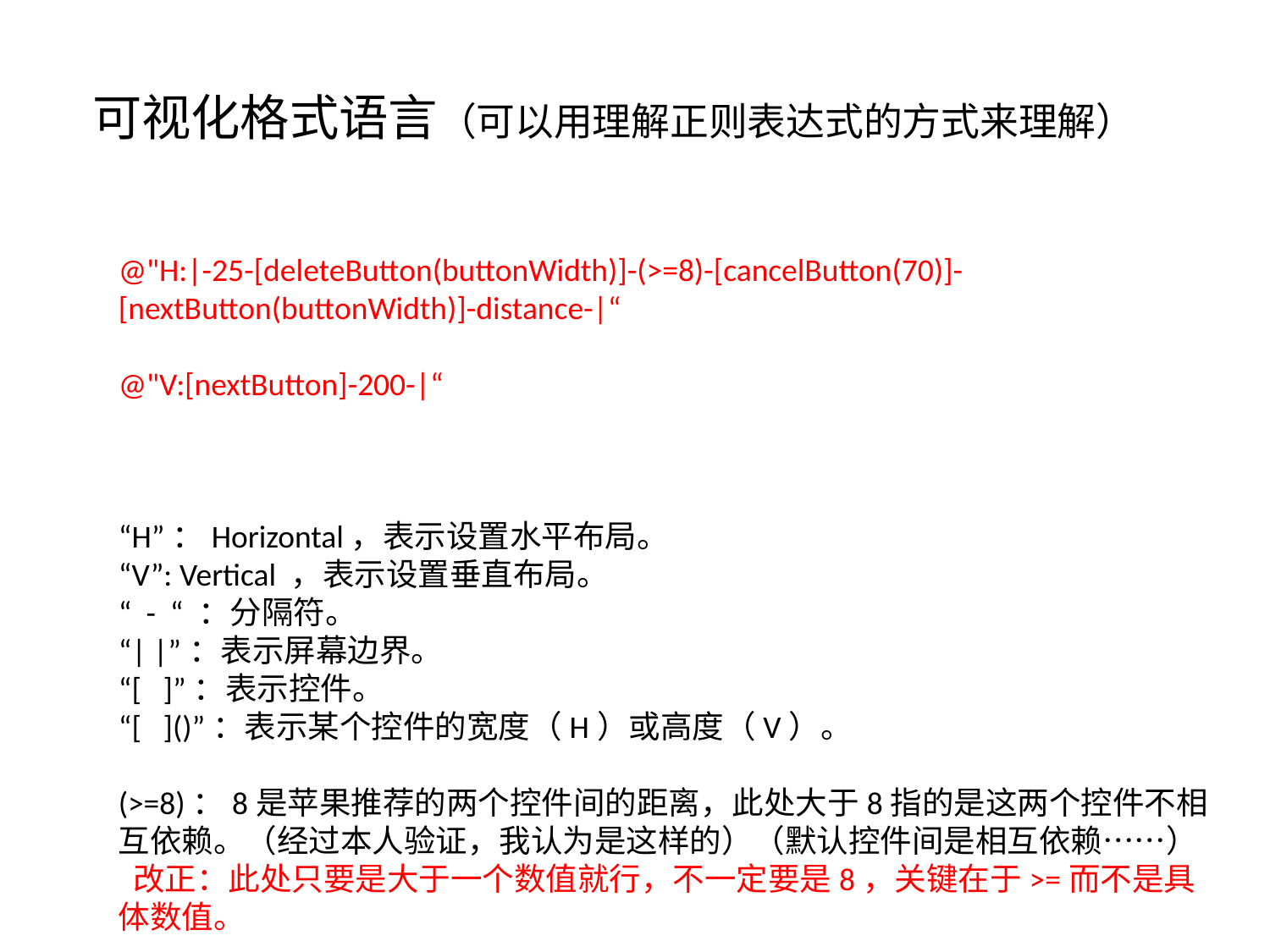

# 可视化格式语言（可以用理解正则表达式的方式来理解）
@"H:|-25-[deleteButton(buttonWidth)]-(>=8)-[cancelButton(70)]-[nextButton(buttonWidth)]-distance-|“

@"V:[nextButton]-200-|“

“H”：Horizontal，表示设置水平布局。
“V”: Vertical ，表示设置垂直布局。
“  -  “ ：分隔符。
“| |”：表示屏幕边界。
“[   ]”：表示控件。
“[   ]()”：表示某个控件的宽度（H）或高度（V）。

(>=8)：8是苹果推荐的两个控件间的距离，此处大于8指的是这两个控件不相互依赖。（经过本人验证，我认为是这样的）（默认控件间是相互依赖……）
 改正：此处只要是大于一个数值就行，不一定要是8，关键在于>=而不是具体数值。